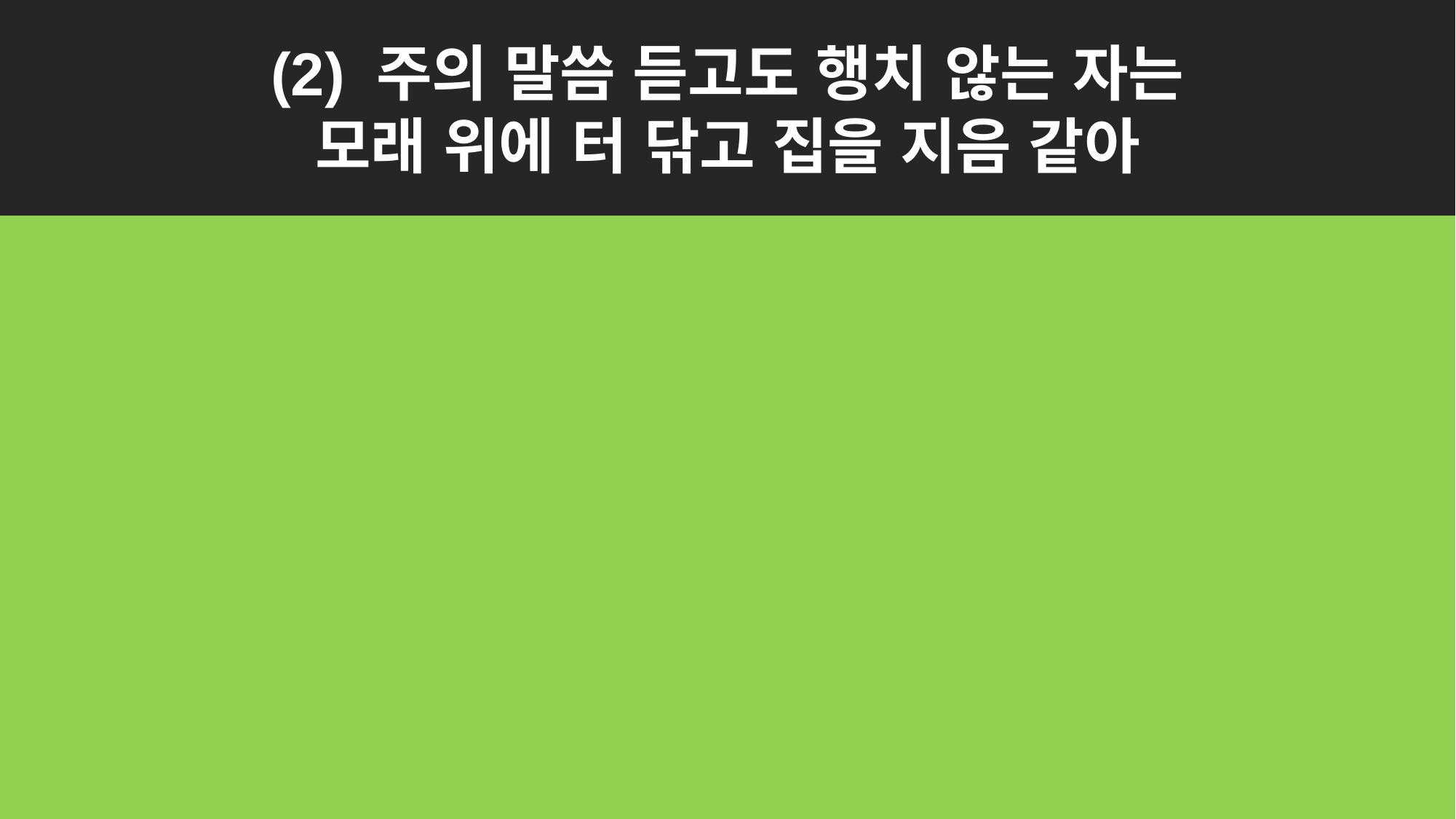

(2) 주의 말씀 듣고도 행치 않는 자는
모래 위에 터 닦고 집을 지음 같아